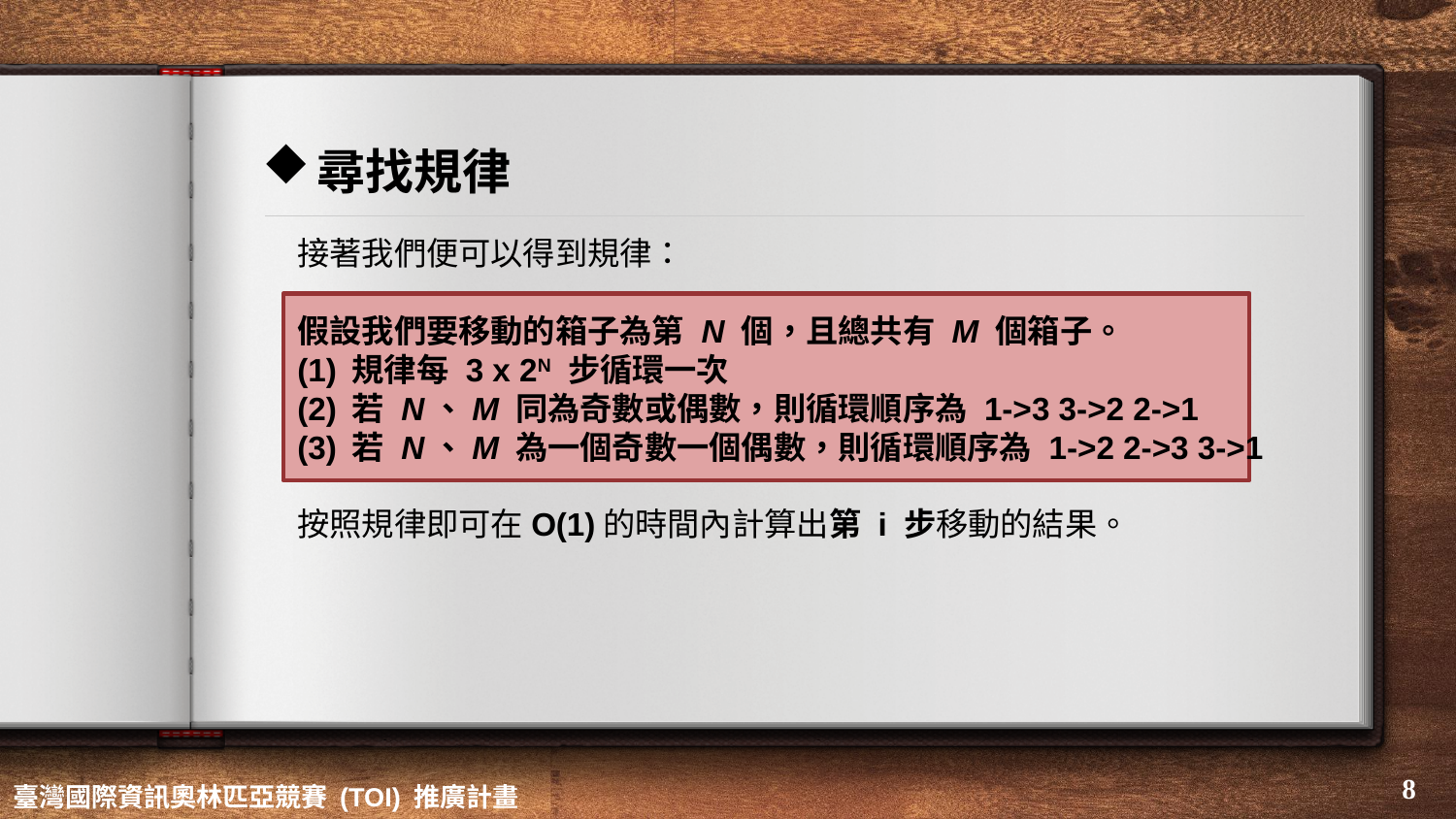

# 尋找規律
接著我們便可以得到規律：

假設我們要移動的箱子為第 N 個，且總共有 M 個箱子。
規律每 3 x 2N 步循環一次
若 N、M 同為奇數或偶數，則循環順序為 1->3 3->2 2->1
若 N、M 為一個奇數一個偶數，則循環順序為 1->2 2->3 3->1

按照規律即可在O(1)的時間內計算出第 i 步移動的結果。

8